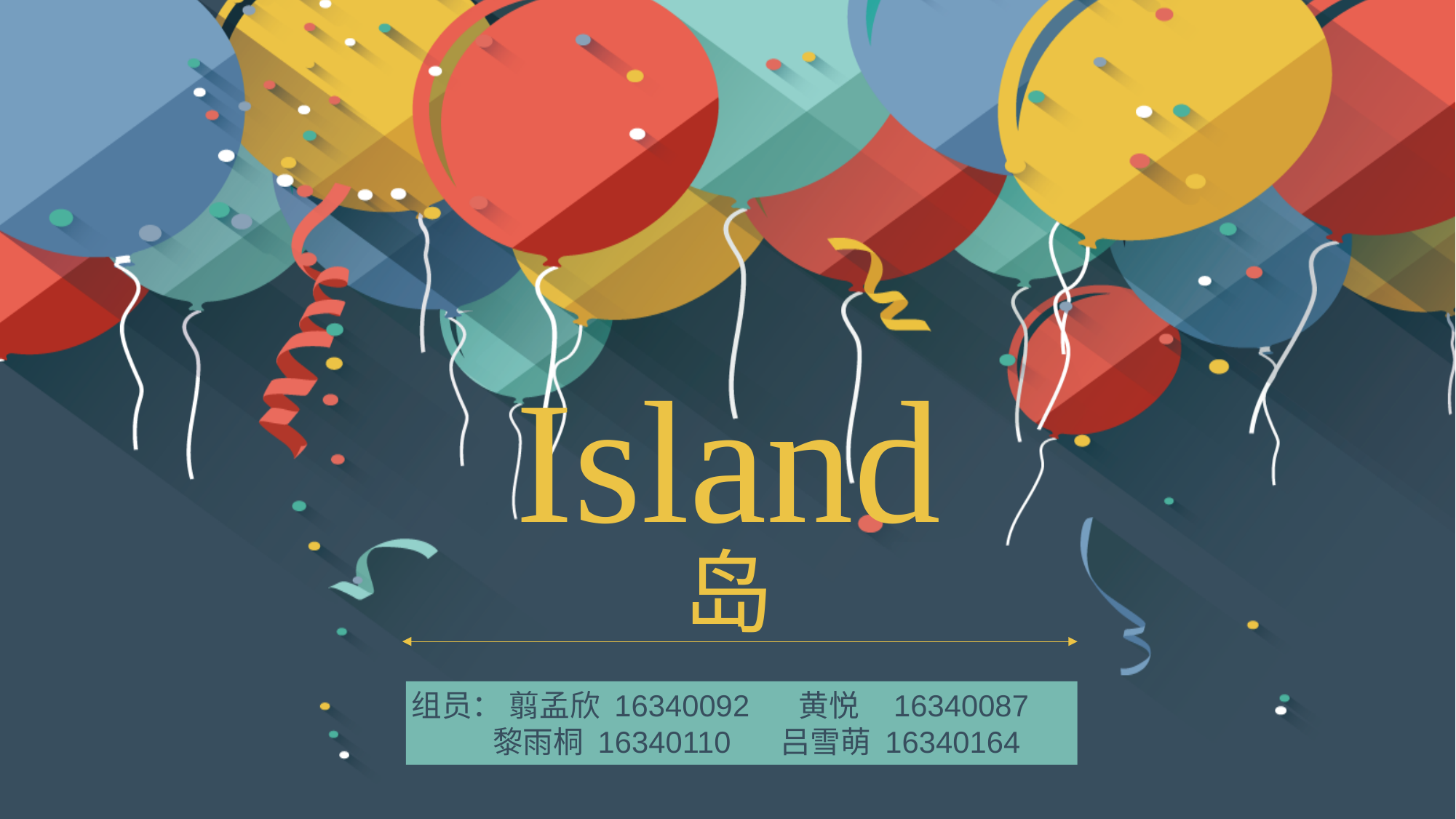

Island
岛

组员： 翦孟欣 16340092     黄悦    16340087
           黎雨桐 16340110     吕雪萌 16340164